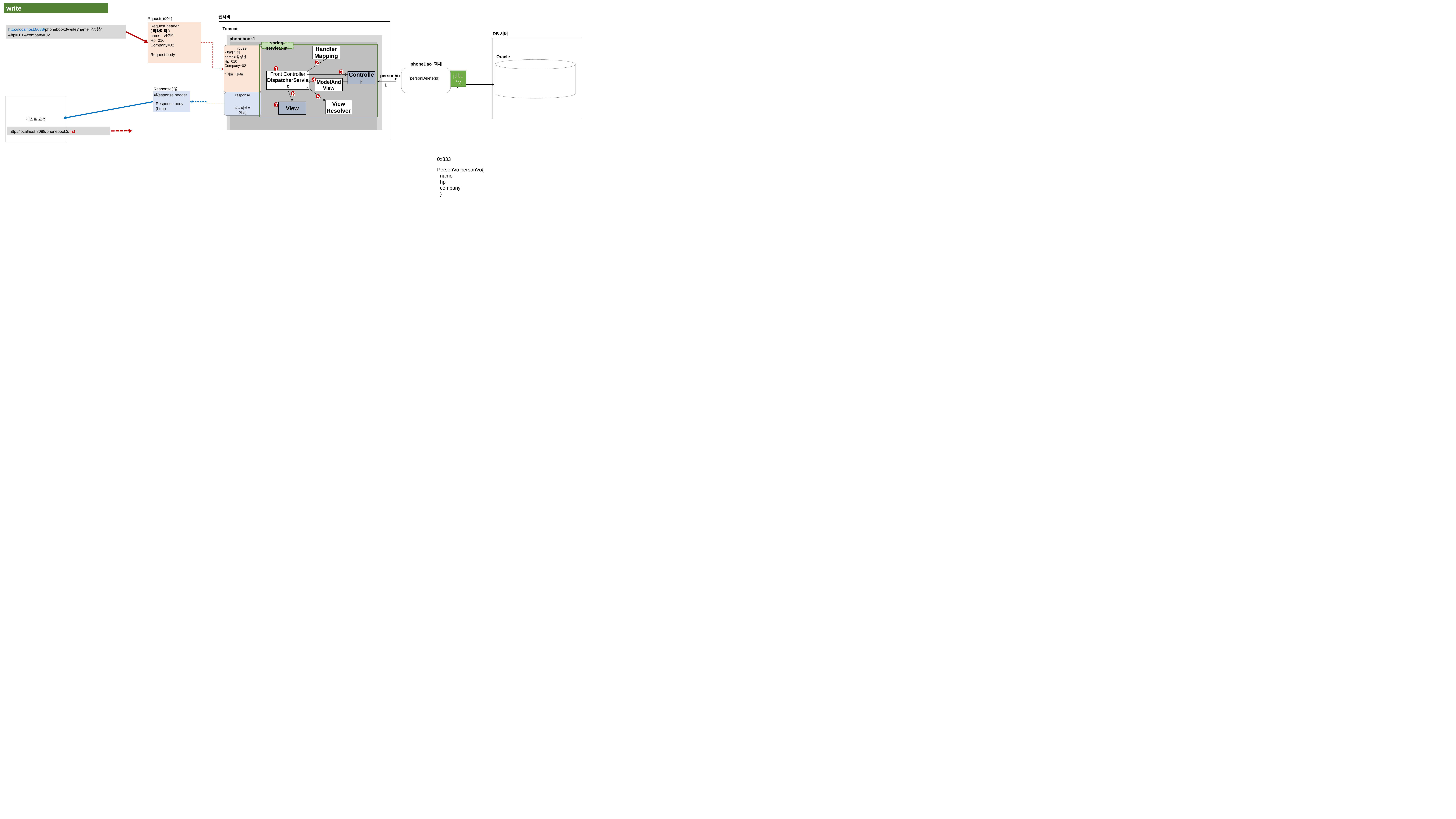

write
웹서버
Rqeust(요청)
Request header
(파라미터)
name=장성찬
Hp=010
Company=02

Request body

Tomcat

http://localhost:8088/phonebook3/write?name=장성찬&hp=010&company=02
DB서버
phonebook1

spring-servlet.xml

Handler Mapping

2
1
3

Front Controller
DispatcherServlet

Controller

4

ModelAndView

6
5
View Resolver

View

7
rquest
*파라미터
name=장성찬
Hp=010
Company=02

*어트리뷰트

Oracle

phoneDao 객체
    personDelete(id)

jdbc
*2
personVo
1
Response(응답)
Response header

Response body
(html)
response

리다이렉트
(/list)
리스트 요청
http://localhost:8088/phonebook3/list
0x333
PersonVo personVo{
  name
  hp
  company
  }